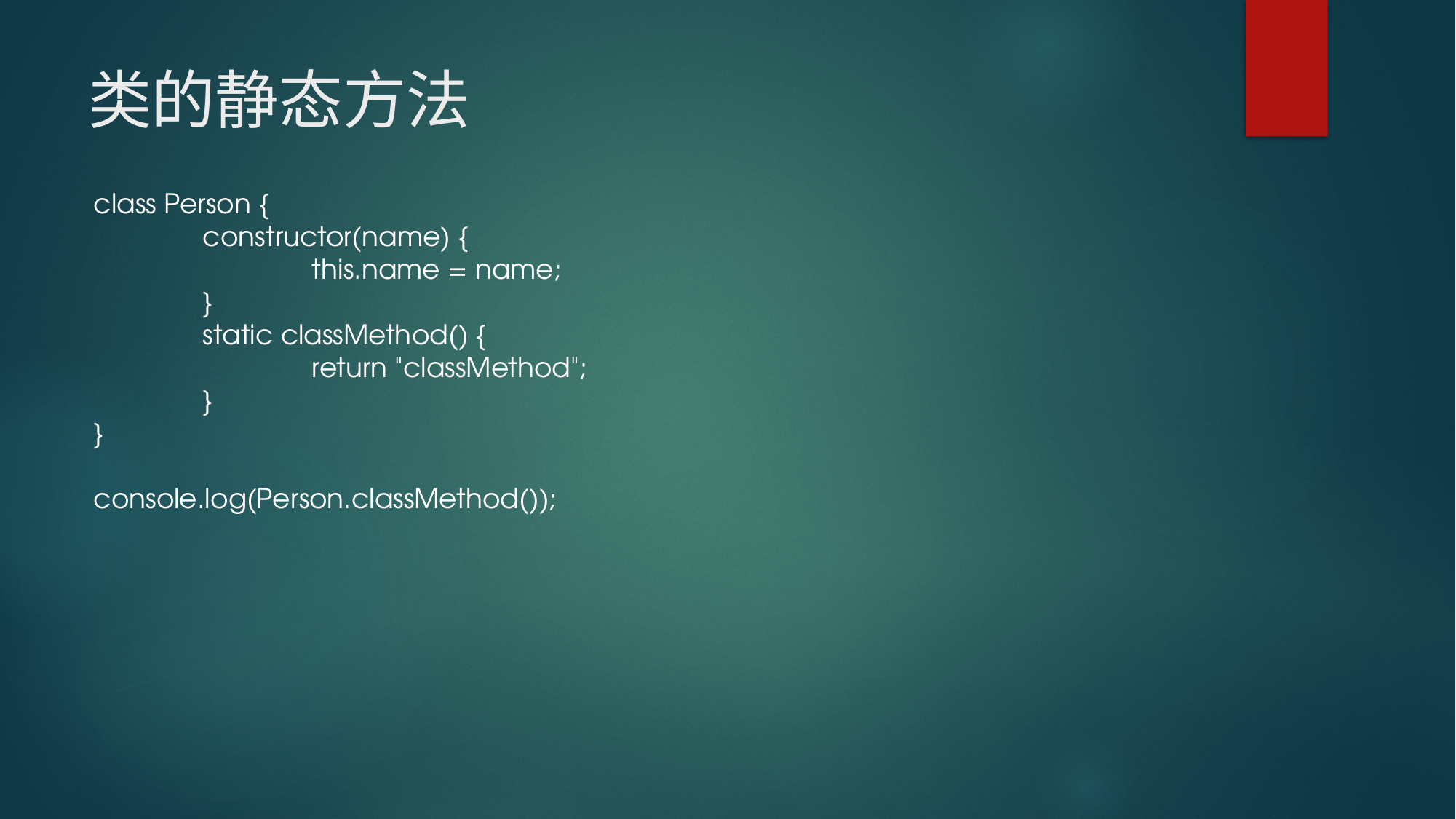

# 类的静态方法
class Person {
	constructor(name) {
		this.name = name;
	}
	static classMethod() {
		return "classMethod";
	}
}
console.log(Person.classMethod());